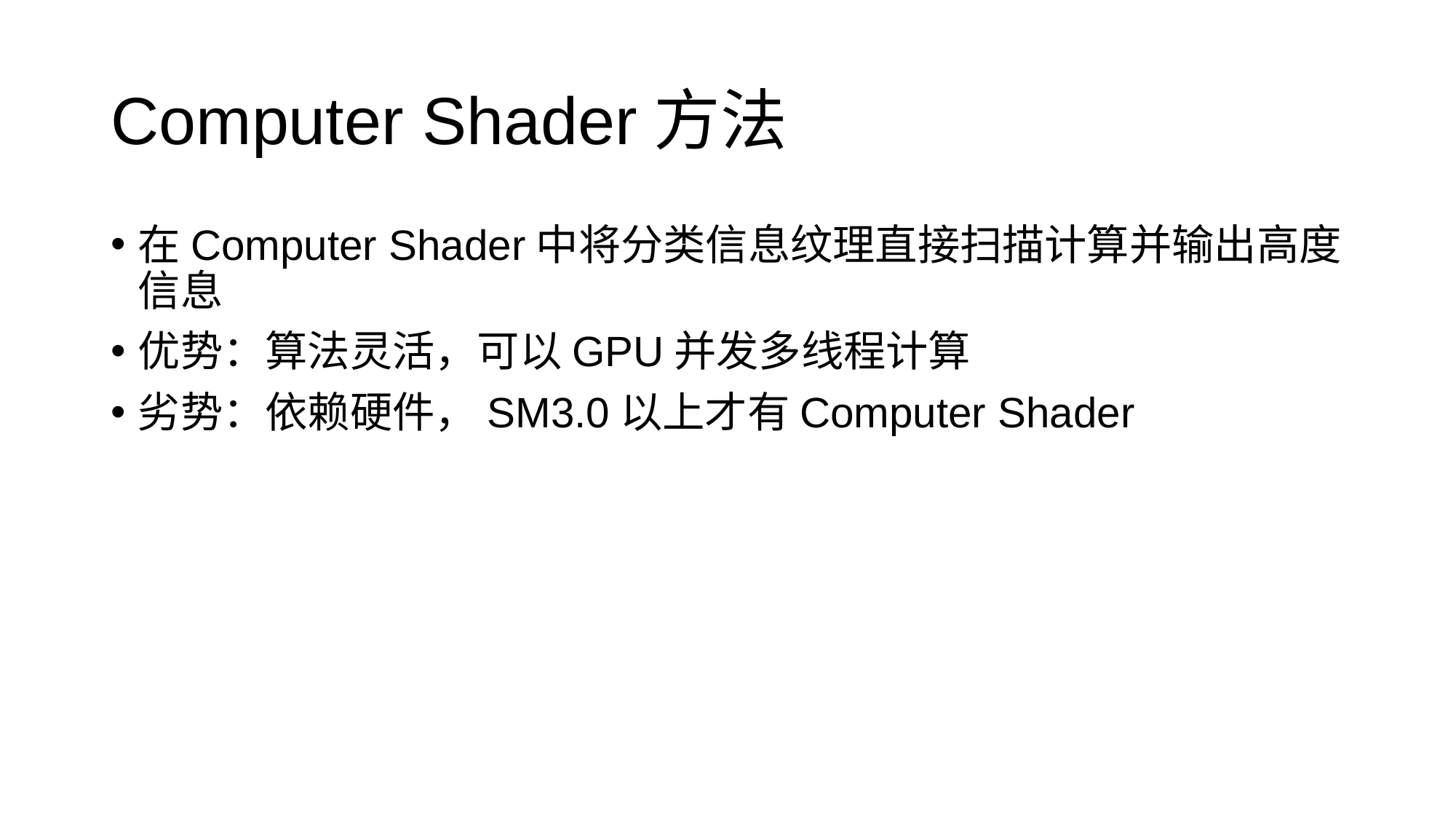

# Computer Shader方法
在Computer Shader中将分类信息纹理直接扫描计算并输出高度信息
优势：算法灵活，可以GPU并发多线程计算
劣势：依赖硬件，SM3.0以上才有Computer Shader